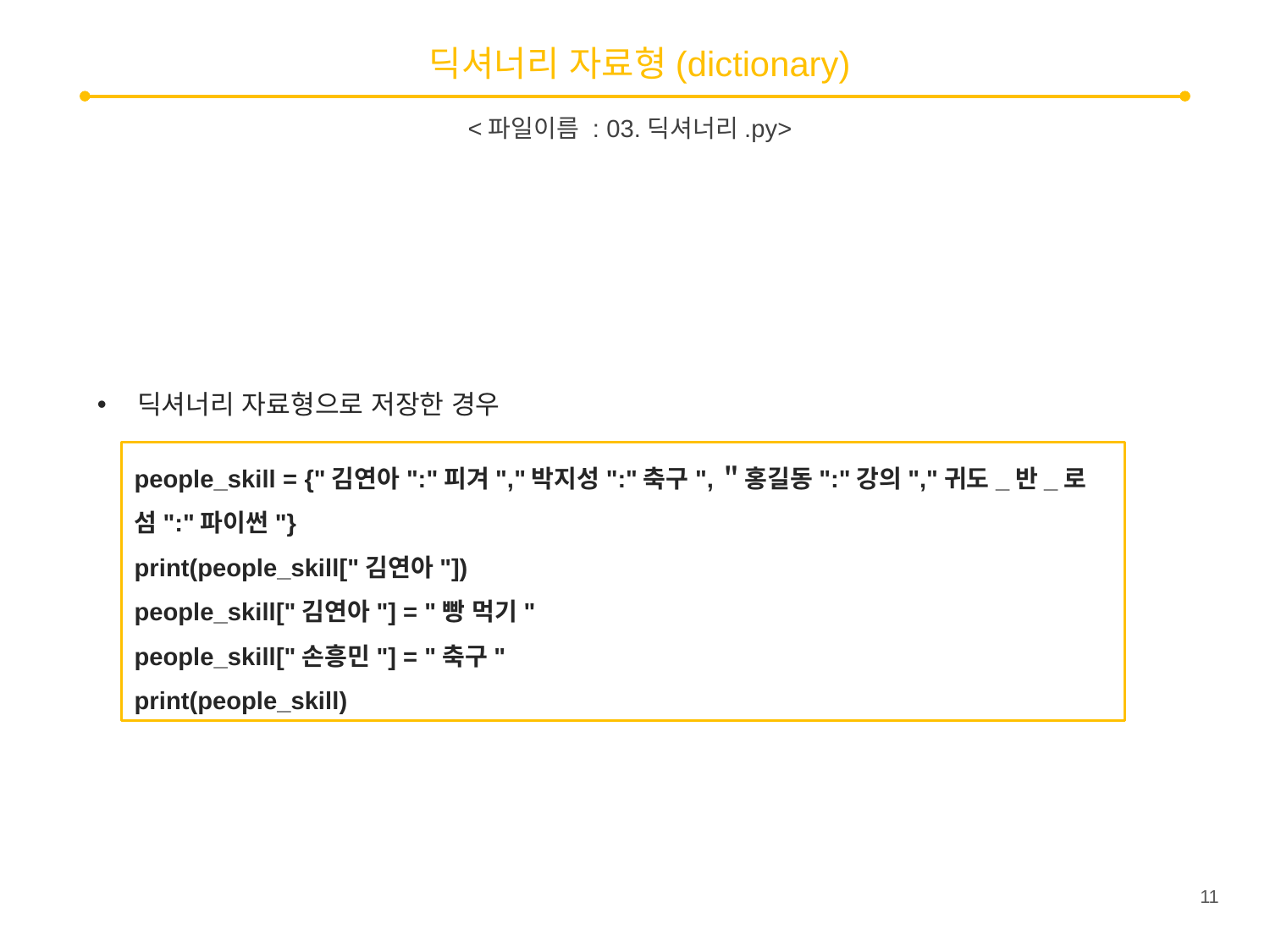

# 딕셔너리 자료형(dictionary)
<파일이름 : 03.딕셔너리.py>
딕셔너리 자료형으로 저장한 경우
people_skill = {"김연아":"피겨","박지성":"축구",＂홍길동":"강의","귀도_반_로섬":"파이썬"}
print(people_skill["김연아"])
people_skill["김연아"] = "빵 먹기"
people_skill["손흥민"] = "축구"
print(people_skill)